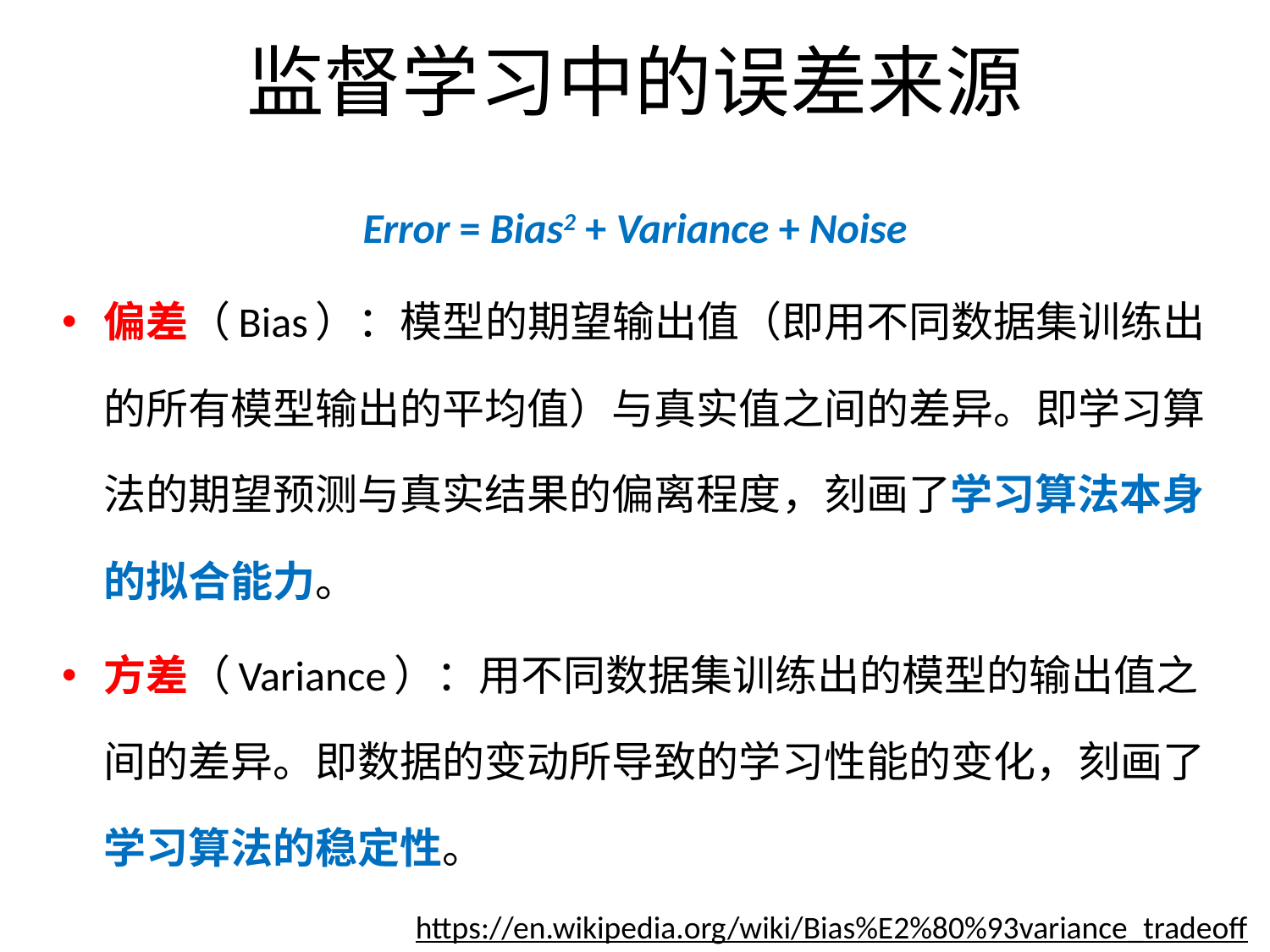

# 监督学习中的误差来源
Error = Bias2 + Variance + Noise
偏差（Bias）：模型的期望输出值（即用不同数据集训练出的所有模型输出的平均值）与真实值之间的差异。即学习算法的期望预测与真实结果的偏离程度，刻画了学习算法本身的拟合能力。
方差（Variance）：用不同数据集训练出的模型的输出值之间的差异。即数据的变动所导致的学习性能的变化，刻画了学习算法的稳定性。
https://en.wikipedia.org/wiki/Bias%E2%80%93variance_tradeoff